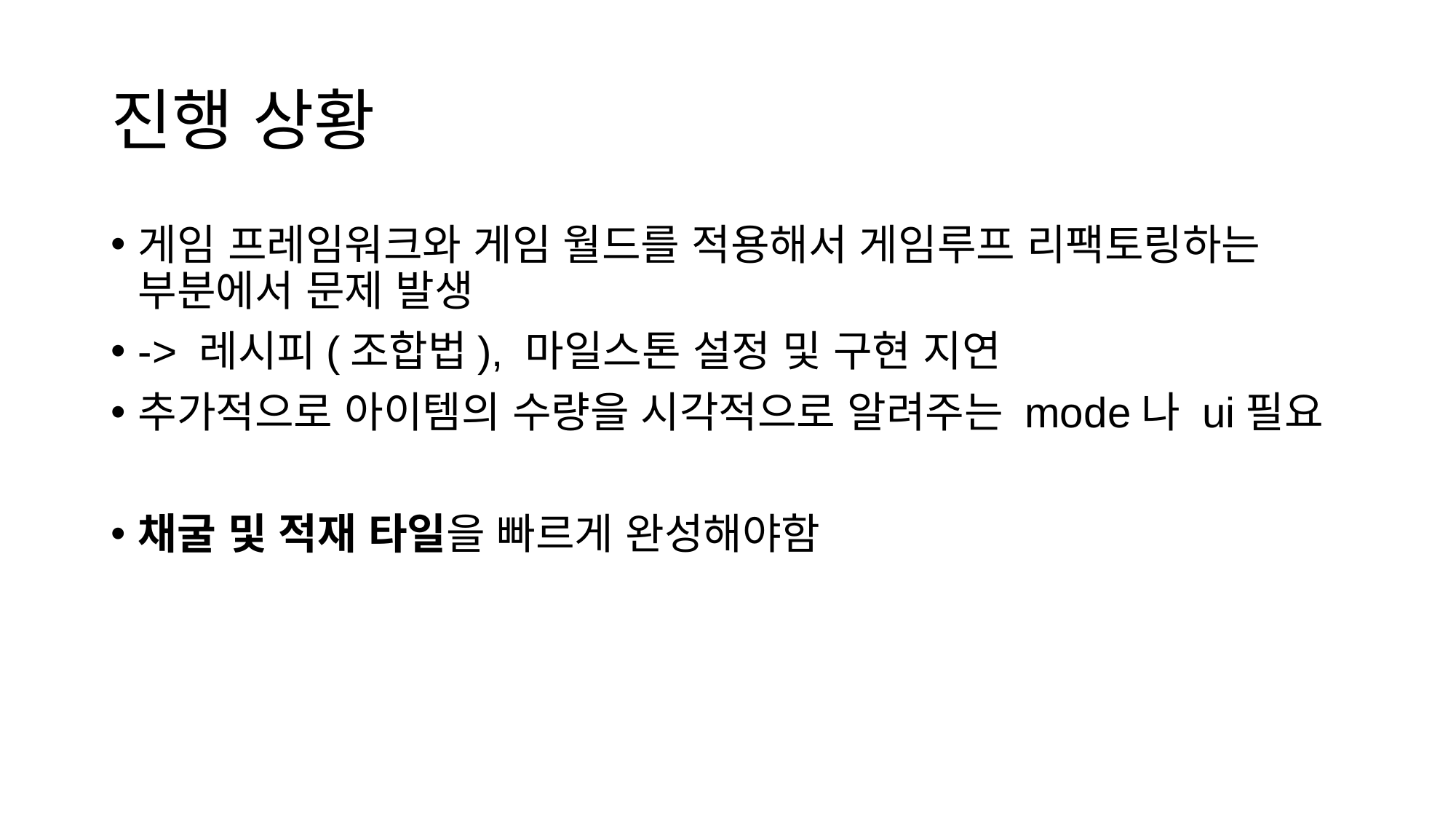

# 진행 상황
게임 프레임워크와 게임 월드를 적용해서 게임루프 리팩토링하는 부분에서 문제 발생
-> 레시피(조합법), 마일스톤 설정 및 구현 지연
추가적으로 아이템의 수량을 시각적으로 알려주는 mode나 ui필요

채굴 및 적재 타일을 빠르게 완성해야함